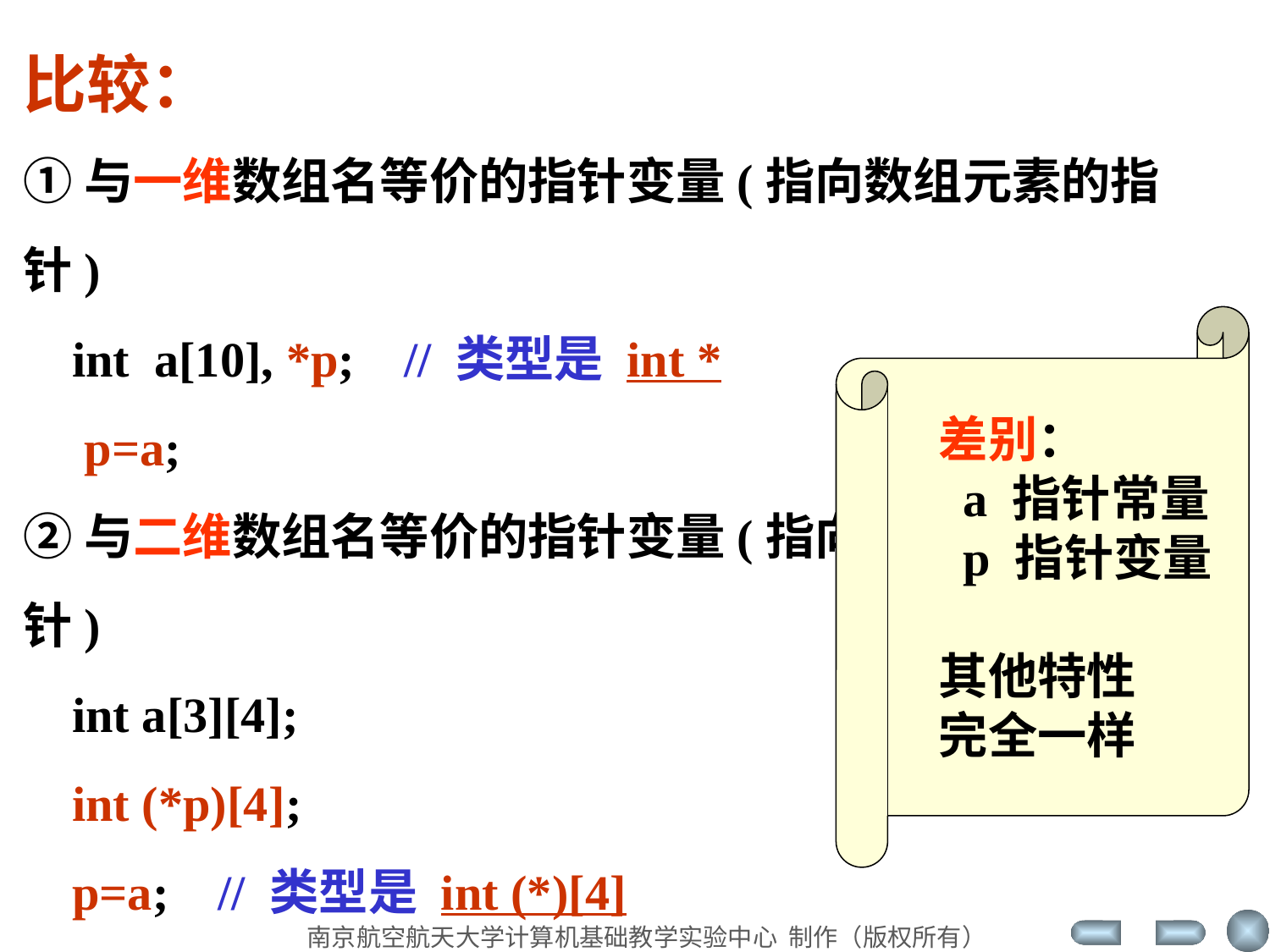

比较：
①与一维数组名等价的指针变量(指向数组元素的指针)
    int  a[10], *p;    // 类型是 int *
     p=a;
②与二维数组名等价的指针变量(指向一维数组的指针)
    int a[3][4];
    int (*p)[4];
    p=a;    // 类型是 int (*)[4]

差别：
  a 指针常量
  p 指针变量

其他特性
完全一样